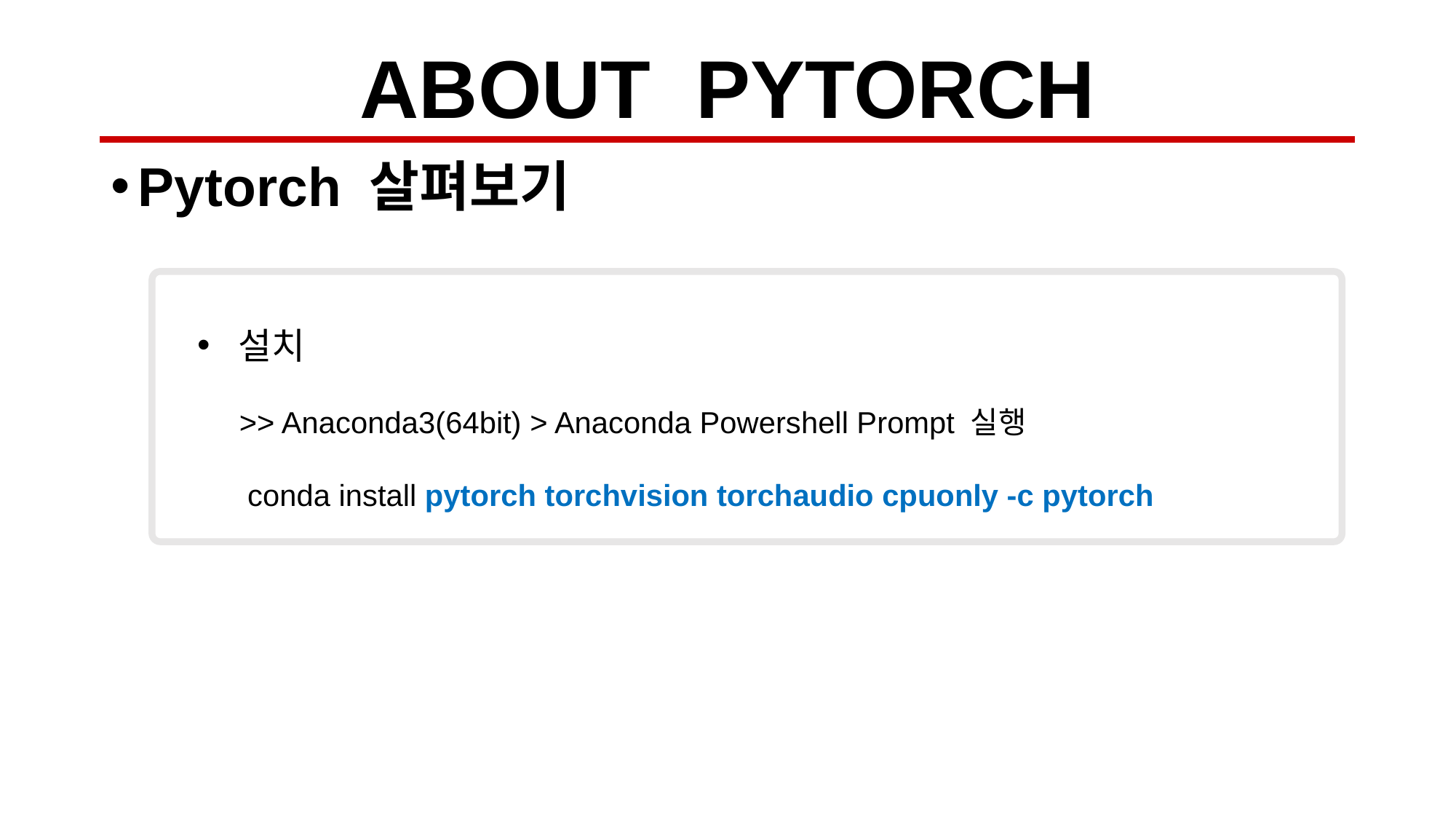

# ABOUT  PYTORCH
Pytorch 살펴보기

설치
     >> Anaconda3(64bit) > Anaconda Powershell Prompt 실행
      conda install pytorch torchvision torchaudio cpuonly -c pytorch